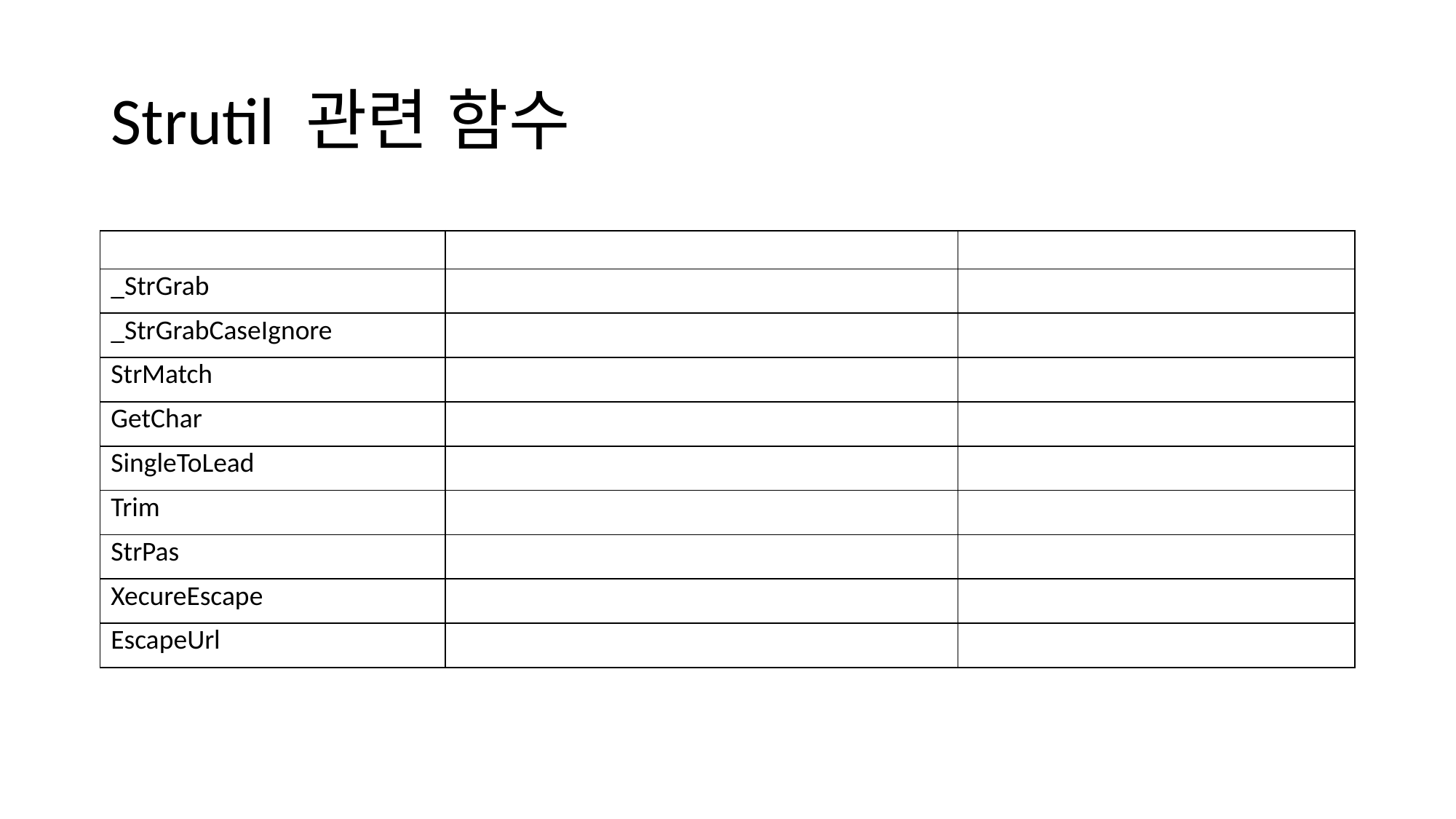

# Strutil 관련 함수
|  |  |  |
| --- | --- | --- |
| \_StrGrab |  |  |
| \_StrGrabCaseIgnore |  |  |
| StrMatch |  |  |
| GetChar |  |  |
| SingleToLead |  |  |
| Trim |  |  |
| StrPas |  |  |
| XecureEscape |  |  |
| EscapeUrl |  |  |